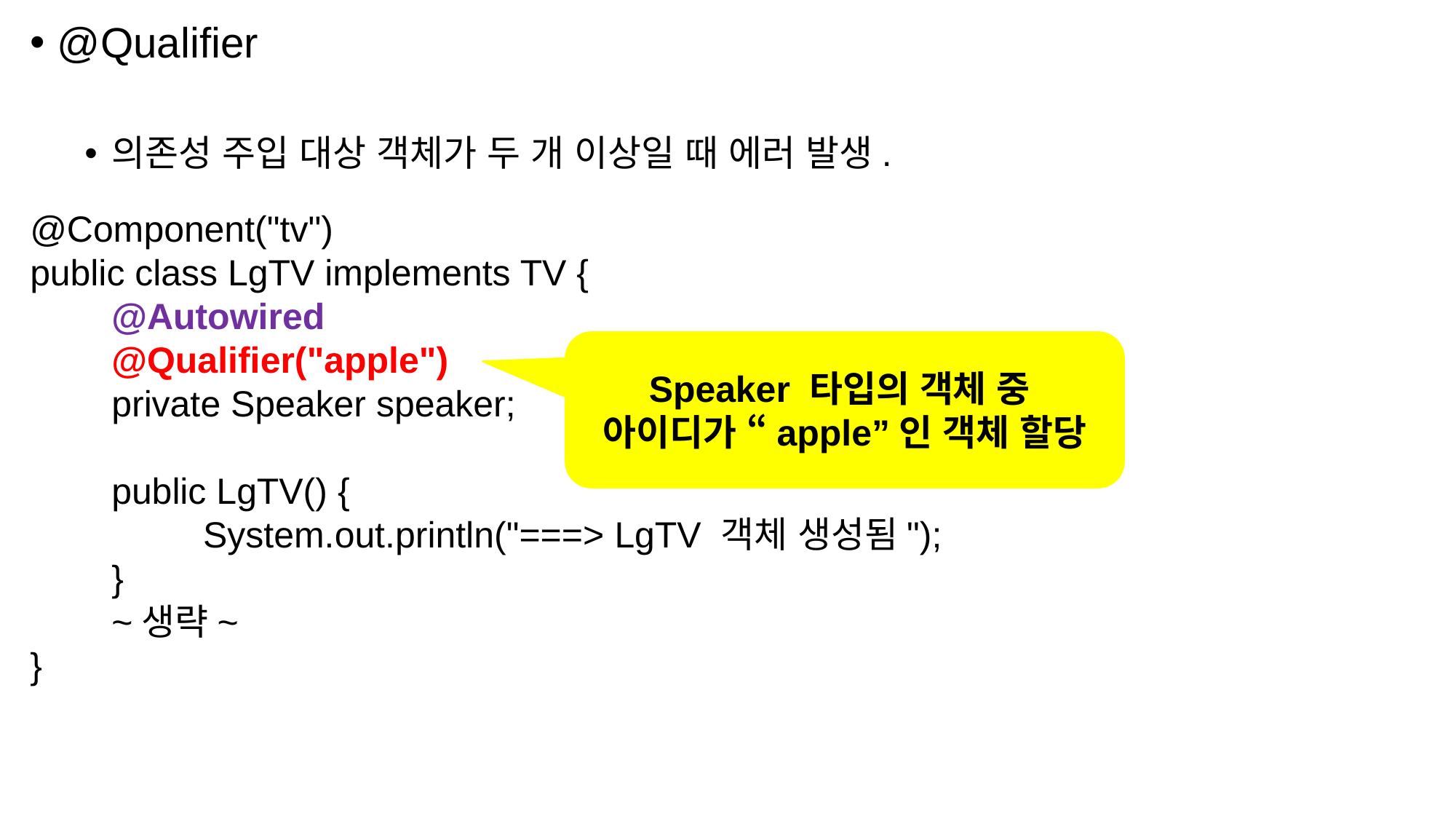

@Qualifier

의존성 주입 대상 객체가 두 개 이상일 때 에러 발생.
@Component("tv")
public class LgTV implements TV {
        @Autowired
        @Qualifier("apple")
        private Speaker speaker;

        public LgTV() {
                 System.out.println("===> LgTV 객체 생성됨");
        }
        ~생략~
}
Speaker 타입의 객체 중
아이디가 “apple”인 객체 할당